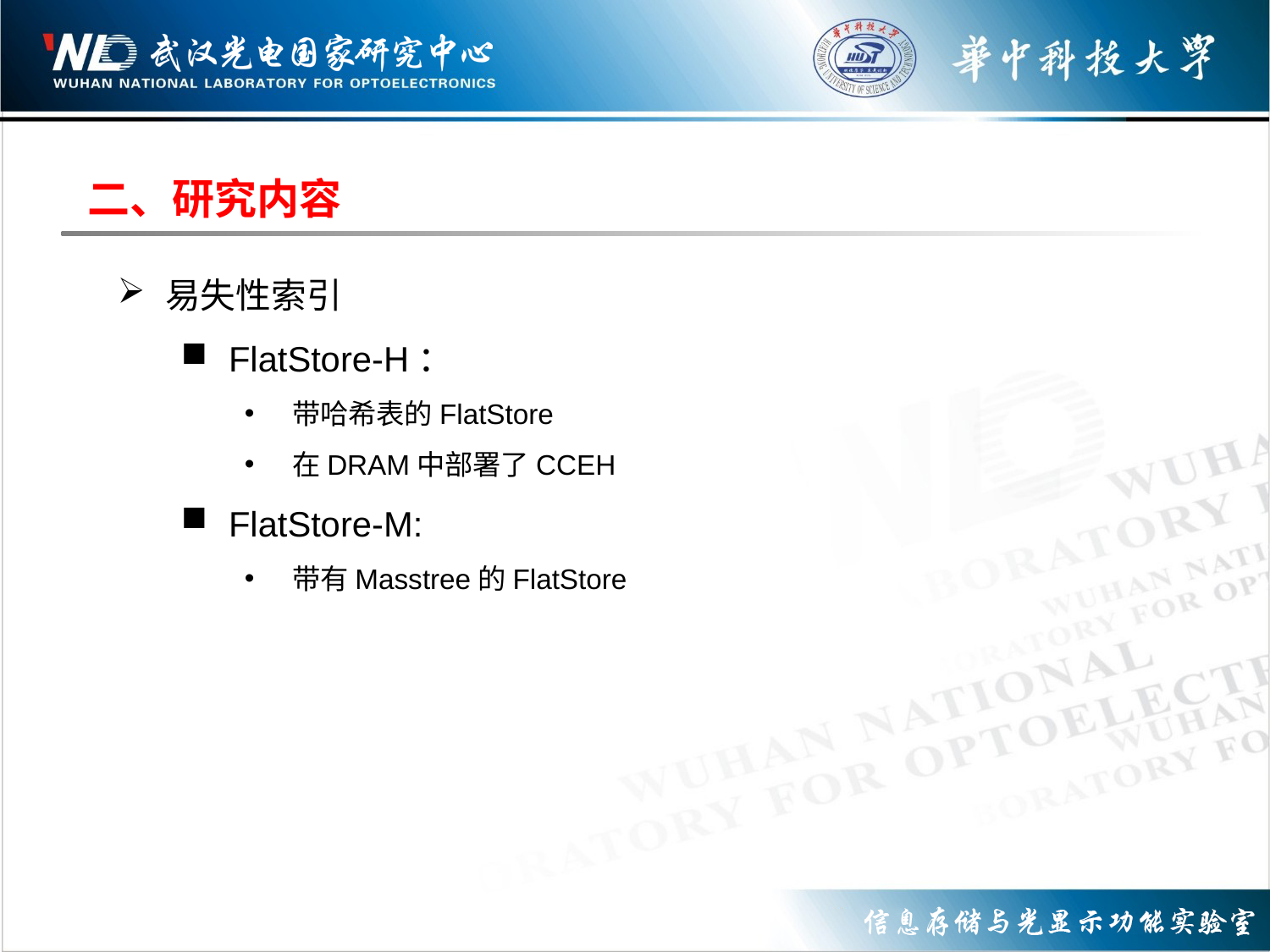

二、研究内容
易失性索引
FlatStore-H：
带哈希表的FlatStore
在DRAM中部署了CCEH
FlatStore-M:
带有Masstree的FlatStore